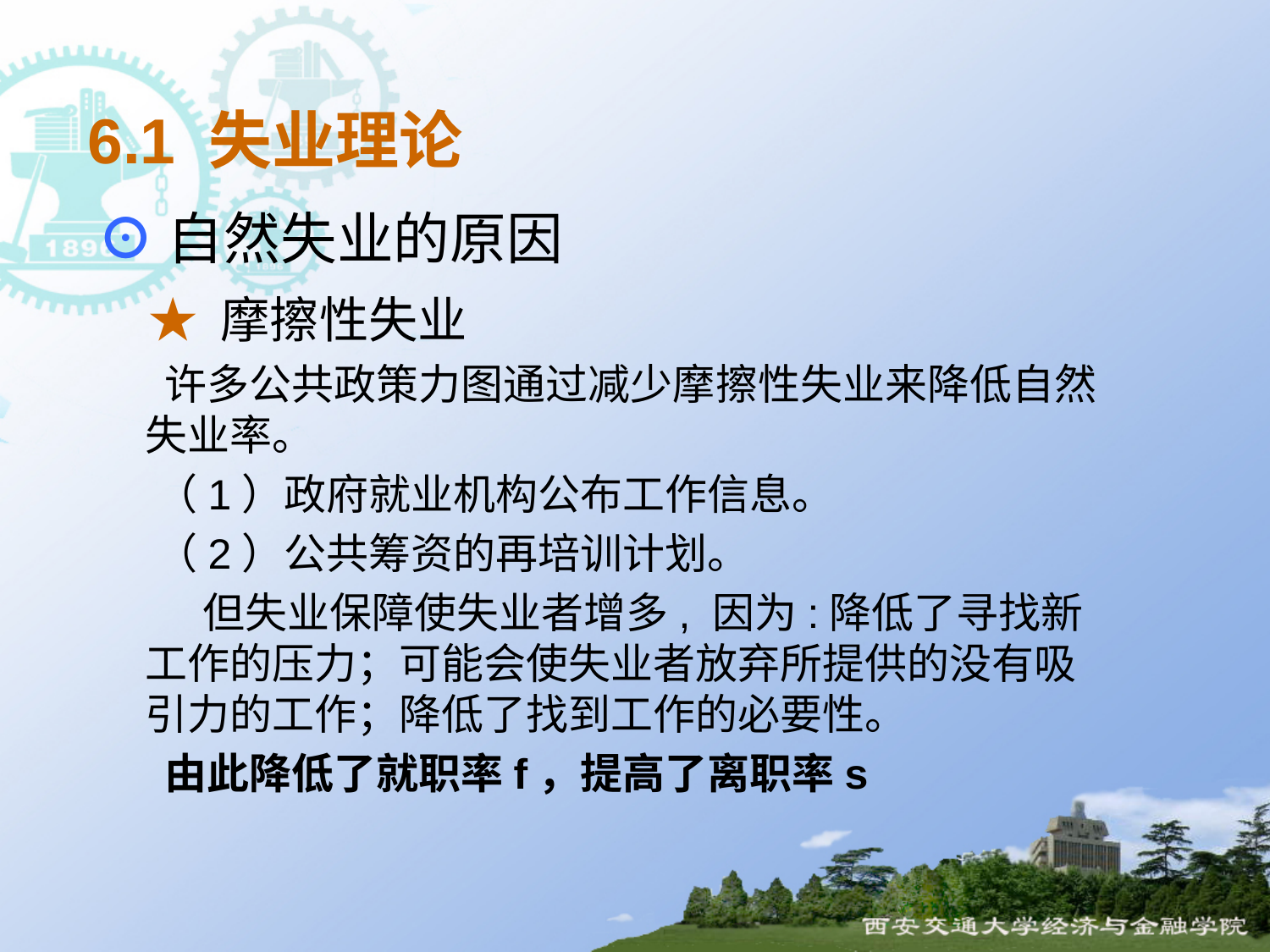

# 6.1 失业理论
⊙自然失业的原因
    ★ 摩擦性失业
      许多公共政策力图通过减少摩擦性失业来降低自然失业率。
     （1）政府就业机构公布工作信息。
     （2）公共筹资的再培训计划。
          但失业保障使失业者增多, 因为:降低了寻找新工作的压力；可能会使失业者放弃所提供的没有吸引力的工作；降低了找到工作的必要性。
      由此降低了就职率f，提高了离职率s